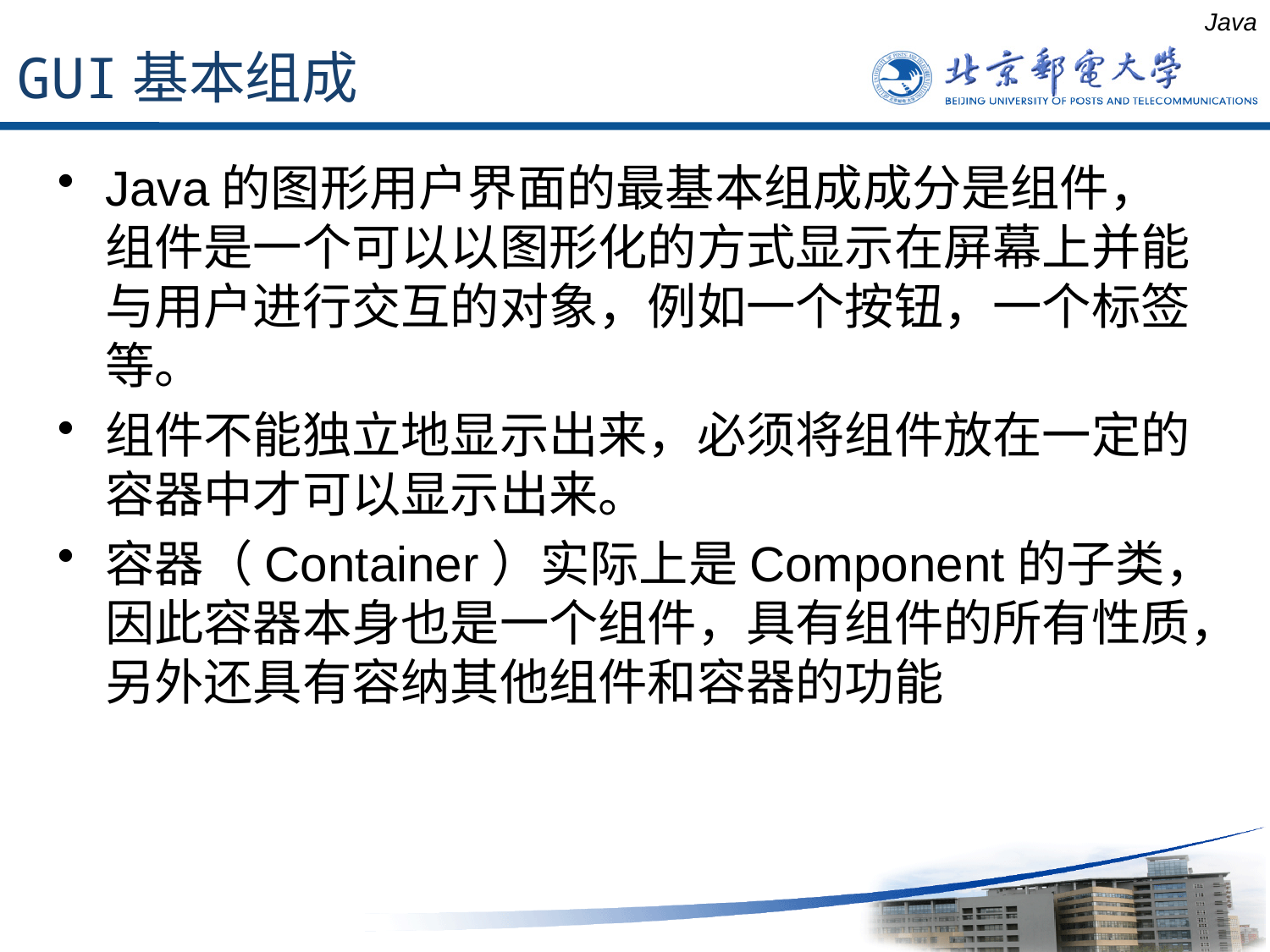

GUI基本组成
Java的图形用户界面的最基本组成成分是组件，组件是一个可以以图形化的方式显示在屏幕上并能与用户进行交互的对象，例如一个按钮，一个标签等。
组件不能独立地显示出来，必须将组件放在一定的容器中才可以显示出来。
容器（Container）实际上是Component的子类，因此容器本身也是一个组件，具有组件的所有性质，另外还具有容纳其他组件和容器的功能
Java